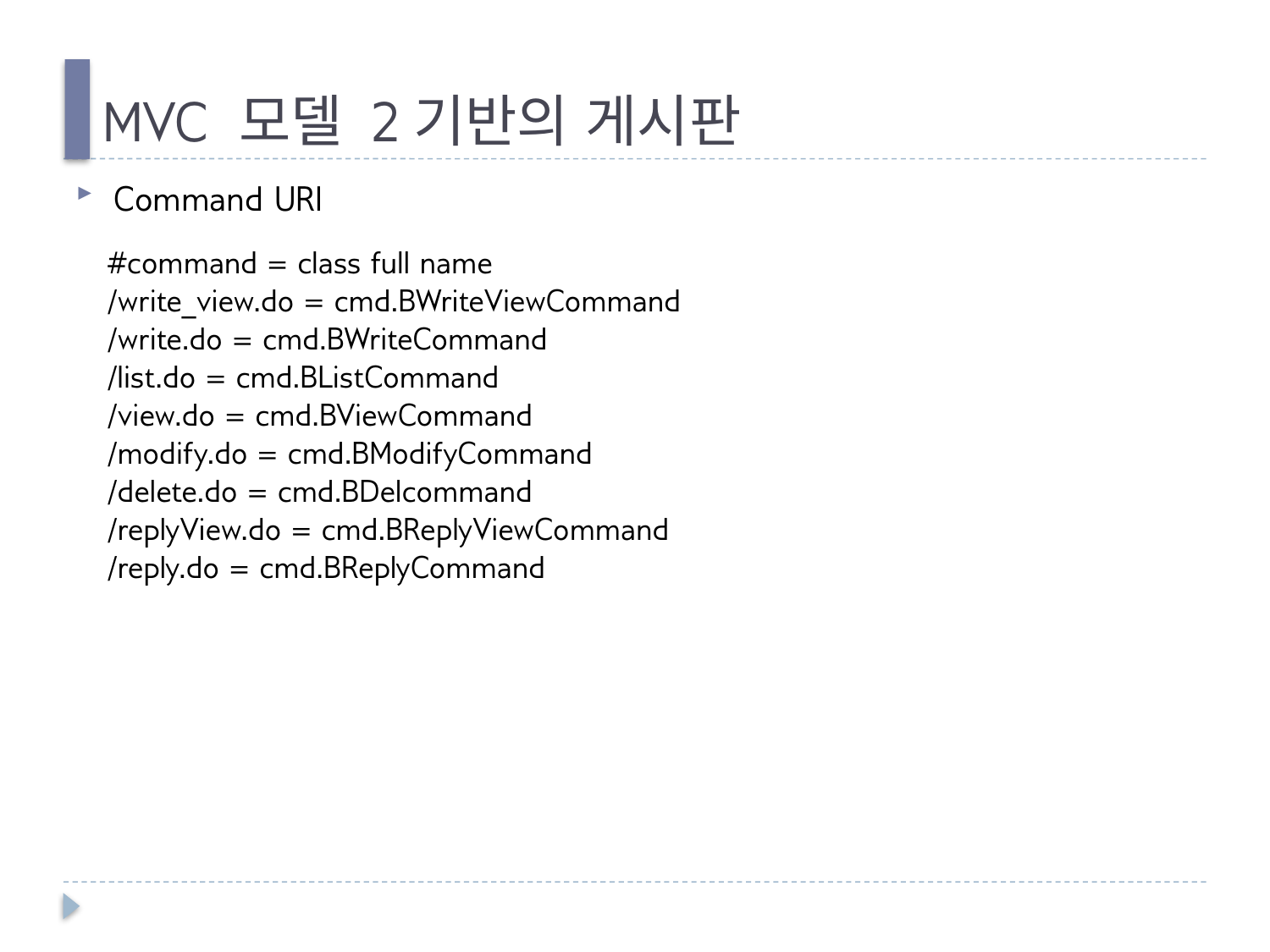

# MVC 모델 2기반의 게시판
Command URI
#command = class full name
/write_view.do = cmd.BWriteViewCommand
/write.do = cmd.BWriteCommand
/list.do = cmd.BListCommand
/view.do = cmd.BViewCommand
/modify.do = cmd.BModifyCommand
/delete.do = cmd.BDelcommand
/replyView.do = cmd.BReplyViewCommand
/reply.do = cmd.BReplyCommand